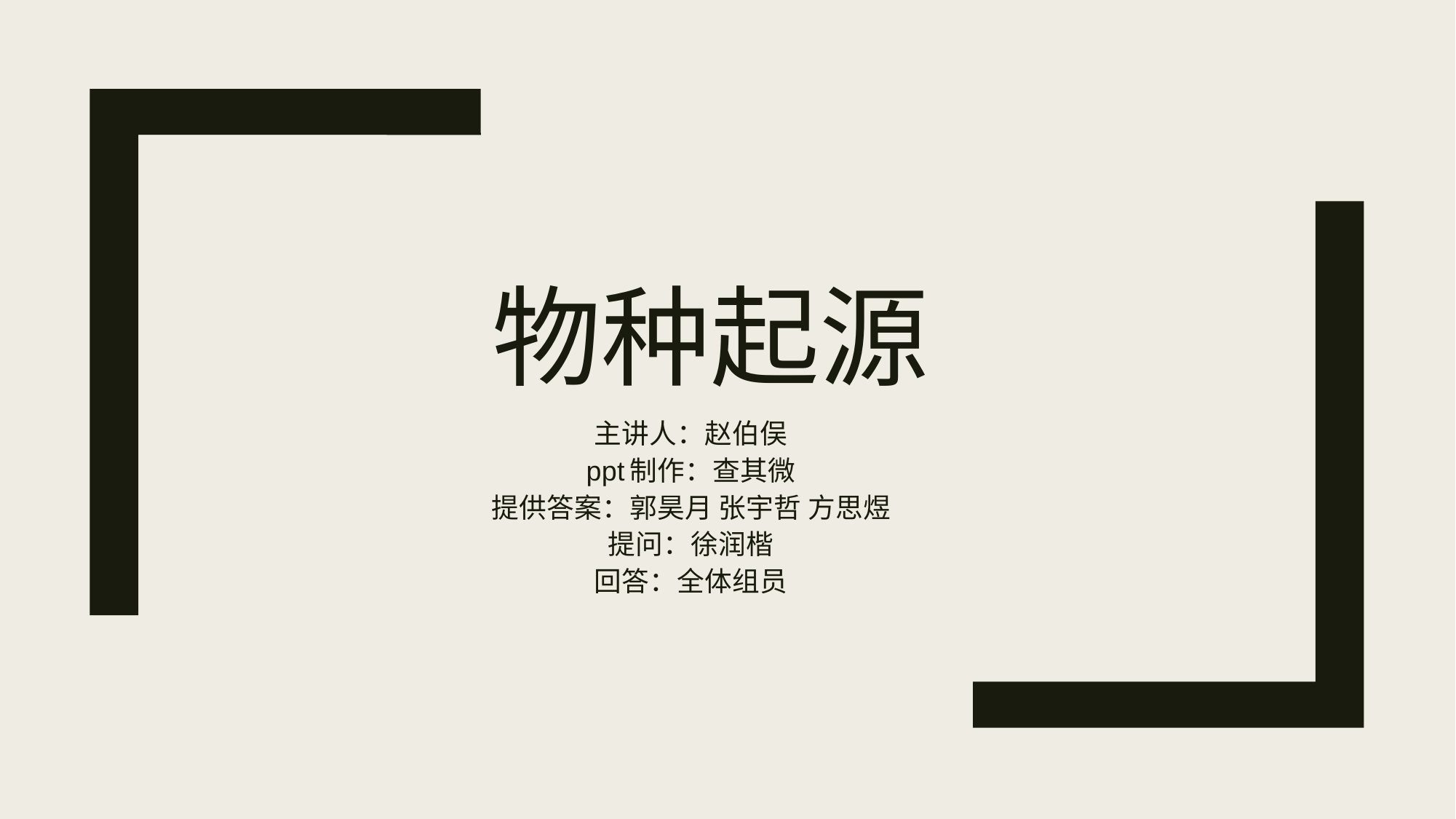

# 物种起源
主讲人：赵伯俣
ppt制作：查其微
提供答案：郭昊月 张宇哲 方思煜
提问：徐润楷
回答：全体组员